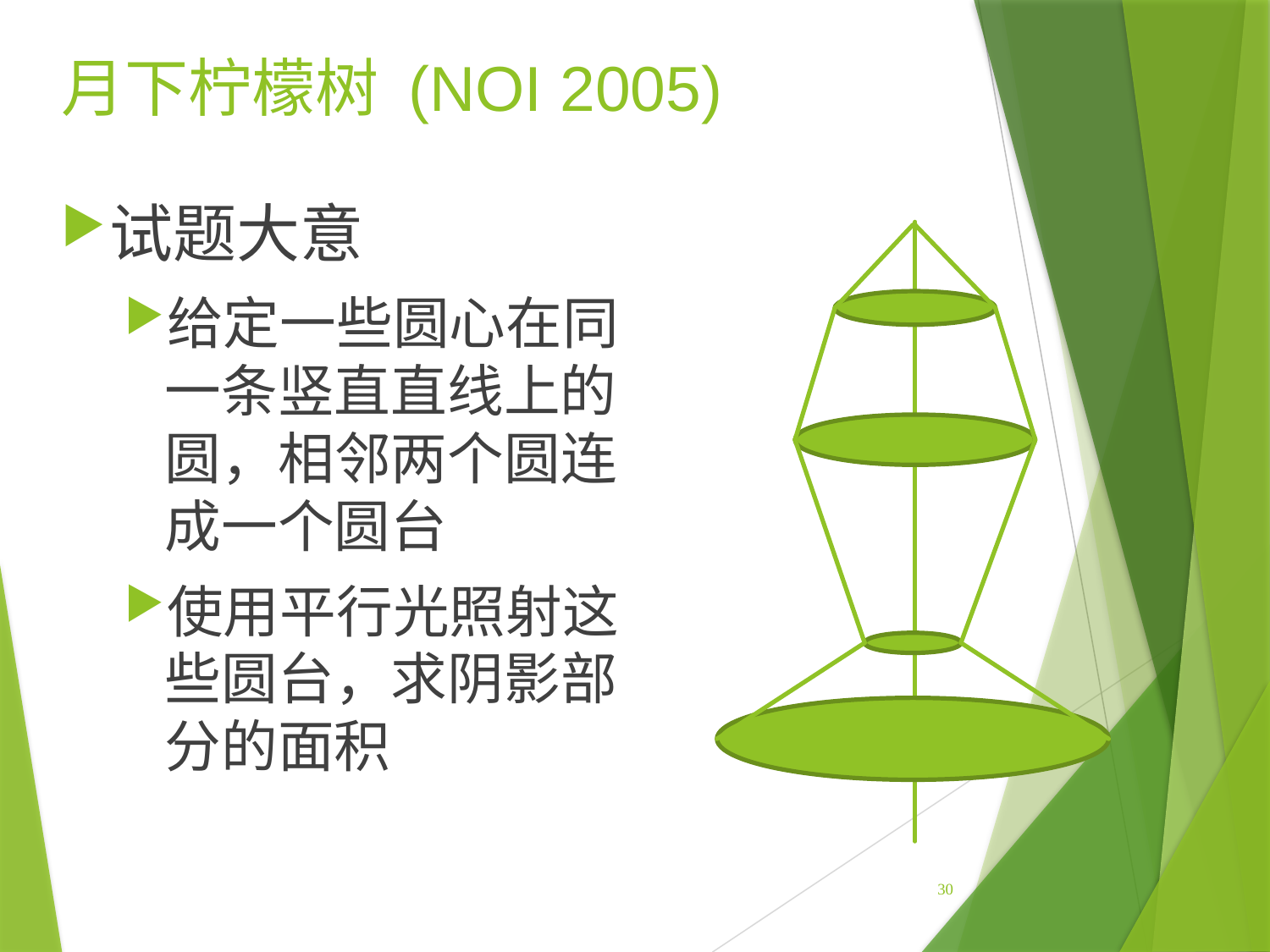

# 月下柠檬树 (NOI 2005)
试题大意
给定一些圆心在同一条竖直直线上的圆，相邻两个圆连成一个圆台
使用平行光照射这些圆台，求阴影部分的面积

30